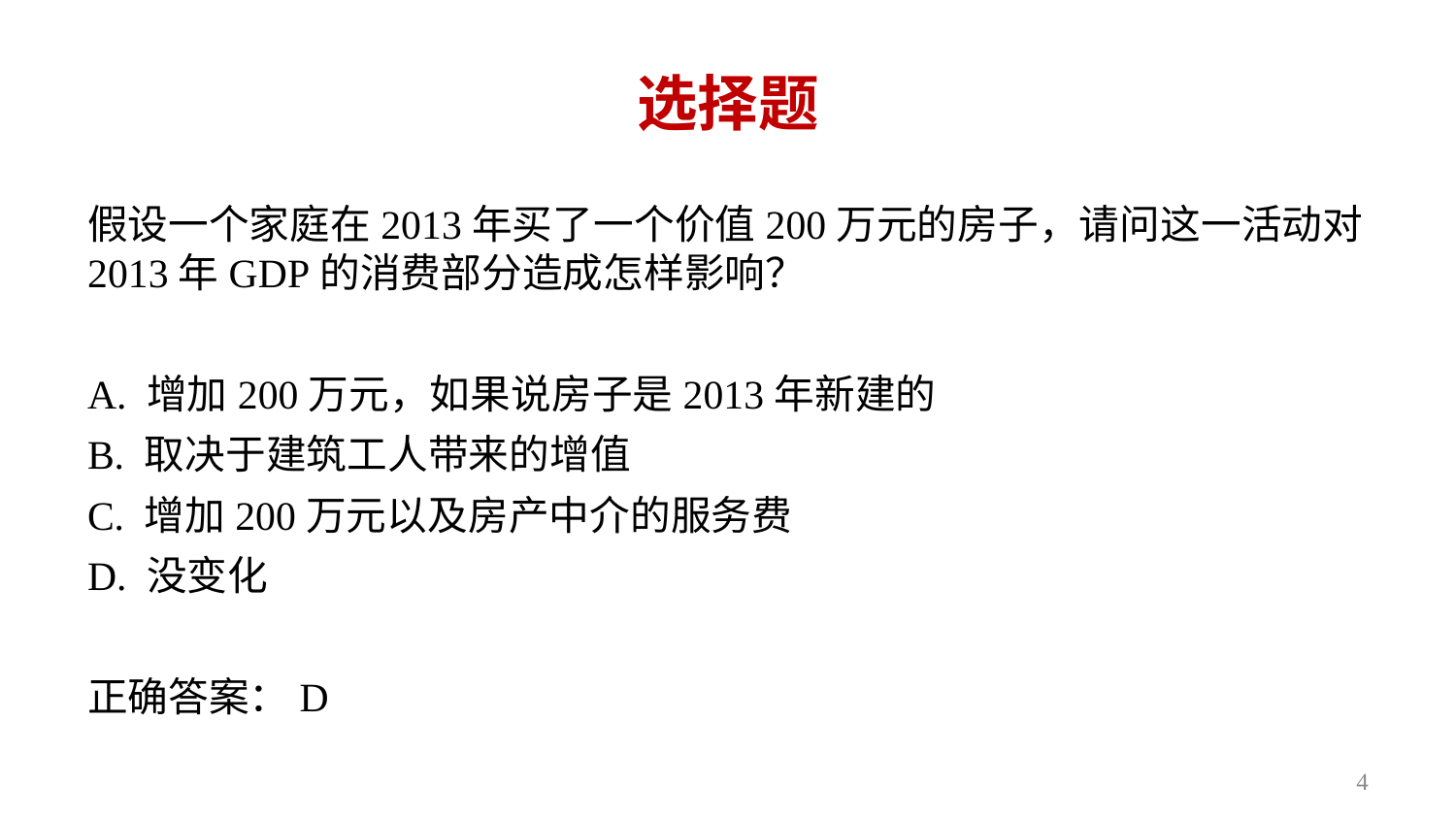

# 选择题
假设一个家庭在2013年买了一个价值200万元的房子，请问这一活动对2013年GDP的消费部分造成怎样影响？

A. 增加200万元，如果说房子是2013年新建的
B. 取决于建筑工人带来的增值
C. 增加200万元以及房产中介的服务费
D. 没变化

正确答案：D
4